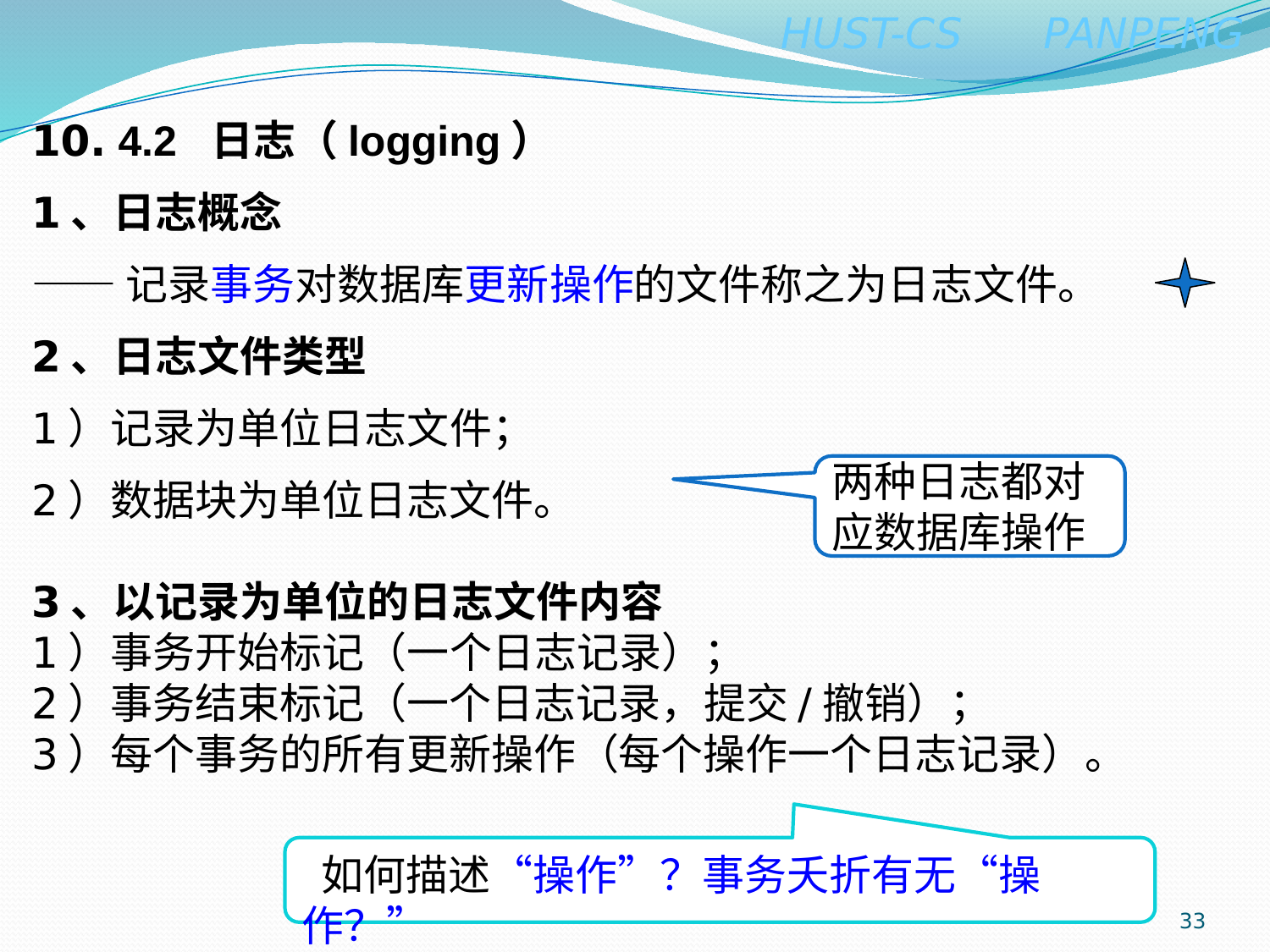

10. 4.2  日志（logging）
1、日志概念
——记录事务对数据库更新操作的文件称之为日志文件。
2、日志文件类型
1）记录为单位日志文件；
2）数据块为单位日志文件。

3、以记录为单位的日志文件内容
1）事务开始标记（一个日志记录）；
2）事务结束标记（一个日志记录，提交/撤销）；
3）每个事务的所有更新操作（每个操作一个日志记录）。

两种日志都对应数据库操作
 如何描述“操作”？事务夭折有无“操作？”
33